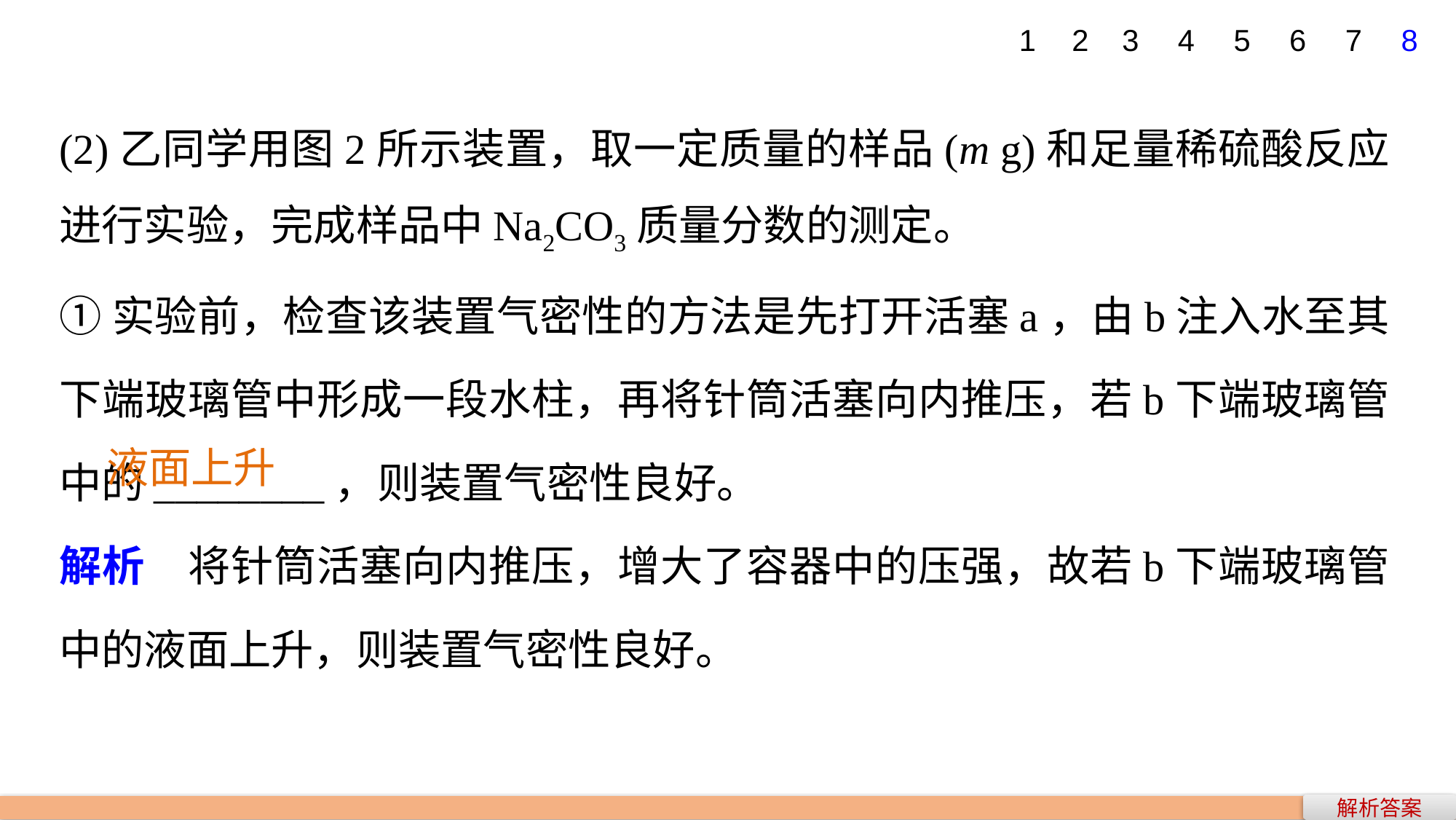

1
2
3
4
5
6
7
8
(2)乙同学用图2所示装置，取一定质量的样品(m g)和足量稀硫酸反应进行实验，完成样品中Na2CO3质量分数的测定。
①实验前，检查该装置气密性的方法是先打开活塞a，由b注入水至其下端玻璃管中形成一段水柱，再将针筒活塞向内推压，若b下端玻璃管中的________，则装置气密性良好。
解析　将针筒活塞向内推压，增大了容器中的压强，故若b下端玻璃管中的液面上升，则装置气密性良好。
液面上升
解析答案